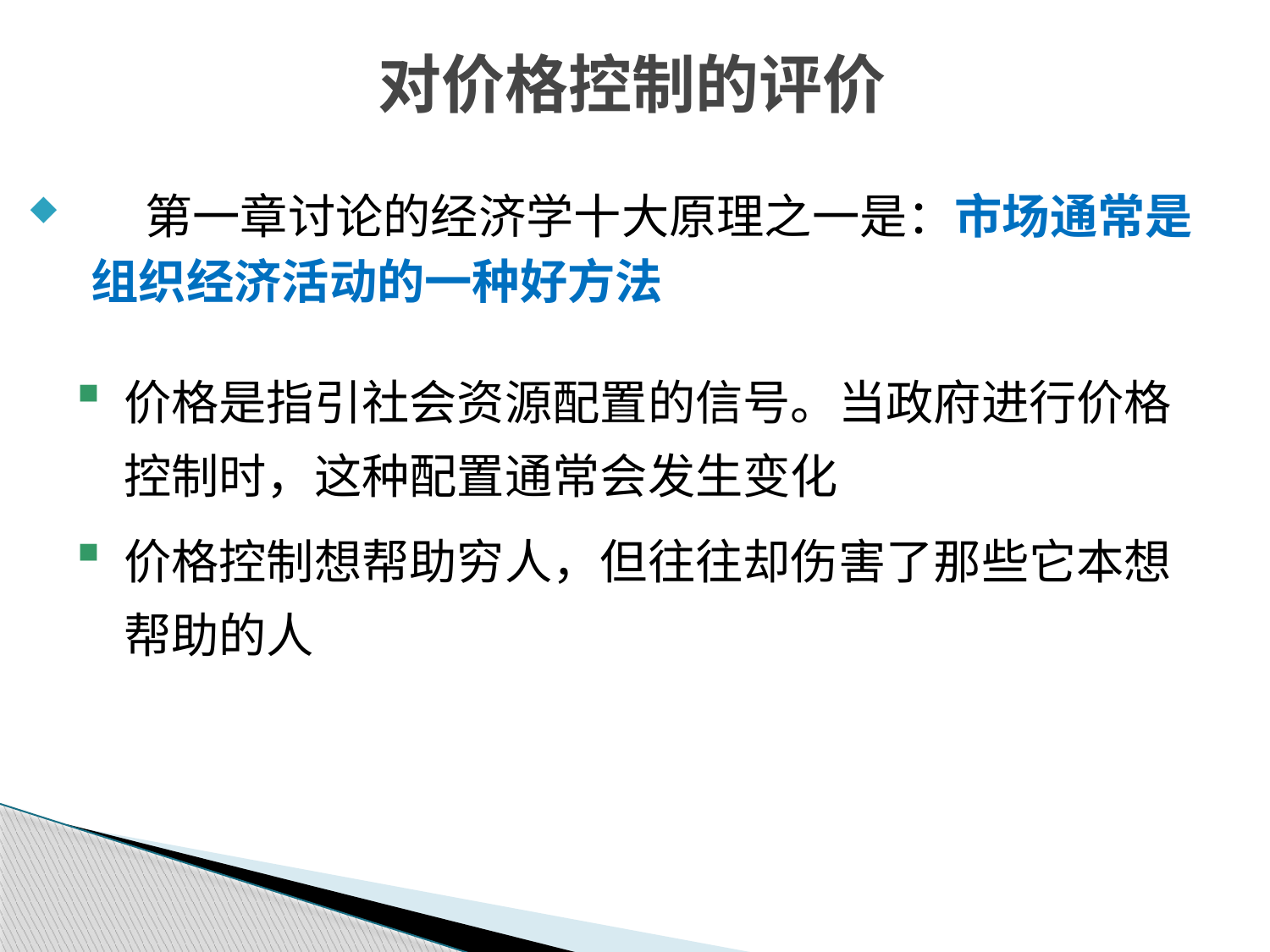

对价格控制的评价
    第一章讨论的经济学十大原理之一是：市场通常是组织经济活动的一种好方法
价格是指引社会资源配置的信号。当政府进行价格控制时，这种配置通常会发生变化
价格控制想帮助穷人，但往往却伤害了那些它本想帮助的人